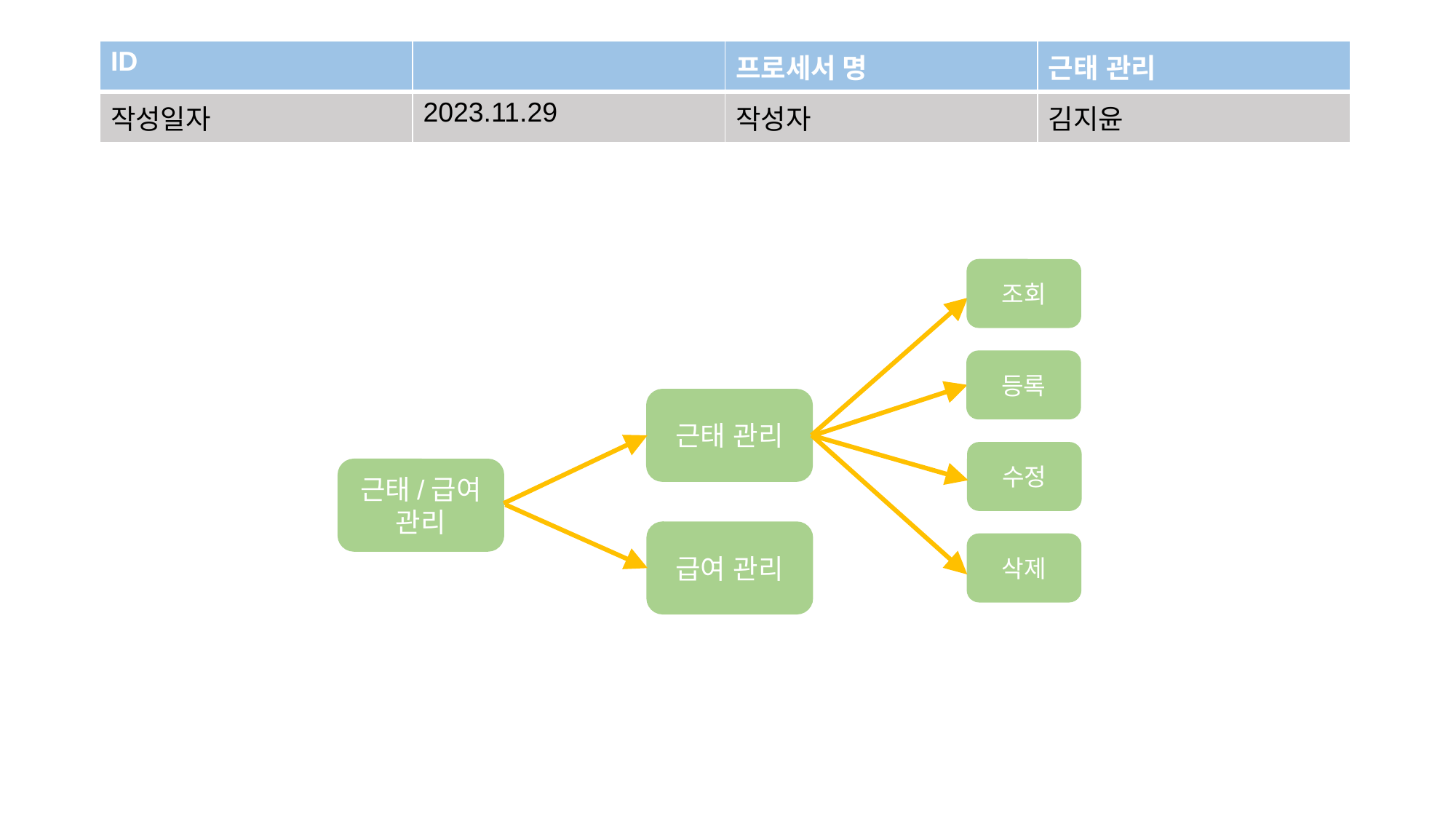

| ID |  | 프로세서 명 | 근태 관리 |
| --- | --- | --- | --- |
| 작성일자 | 2023.11.29 | 작성자 | 김지윤 |
조회
등록
근태 관리
수정
근태/급여 관리
급여 관리
삭제